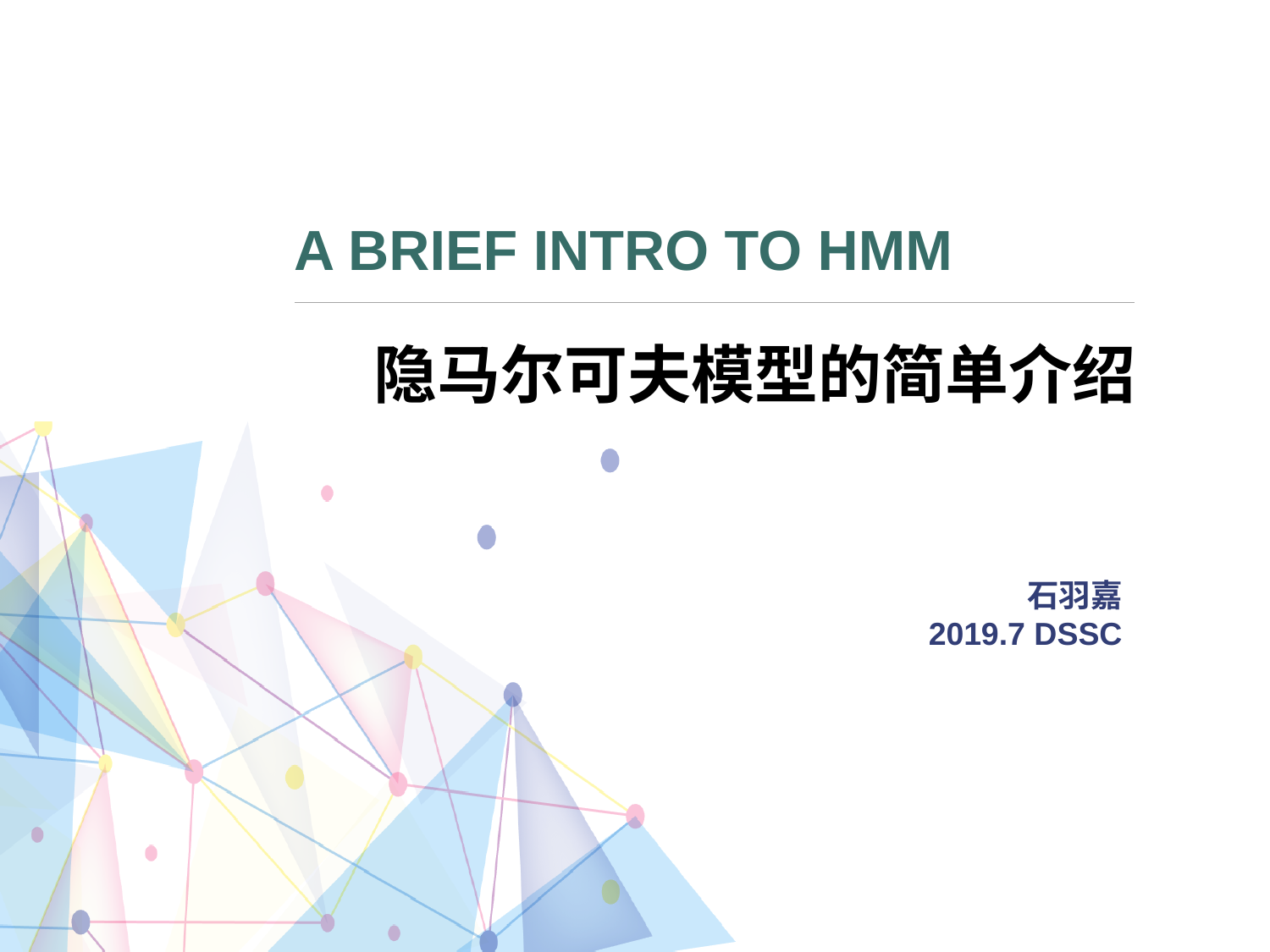

A BRIEF INTRO TO HMM
# 隐马尔可夫模型的简单介绍
石羽嘉
2019.7 DSSC